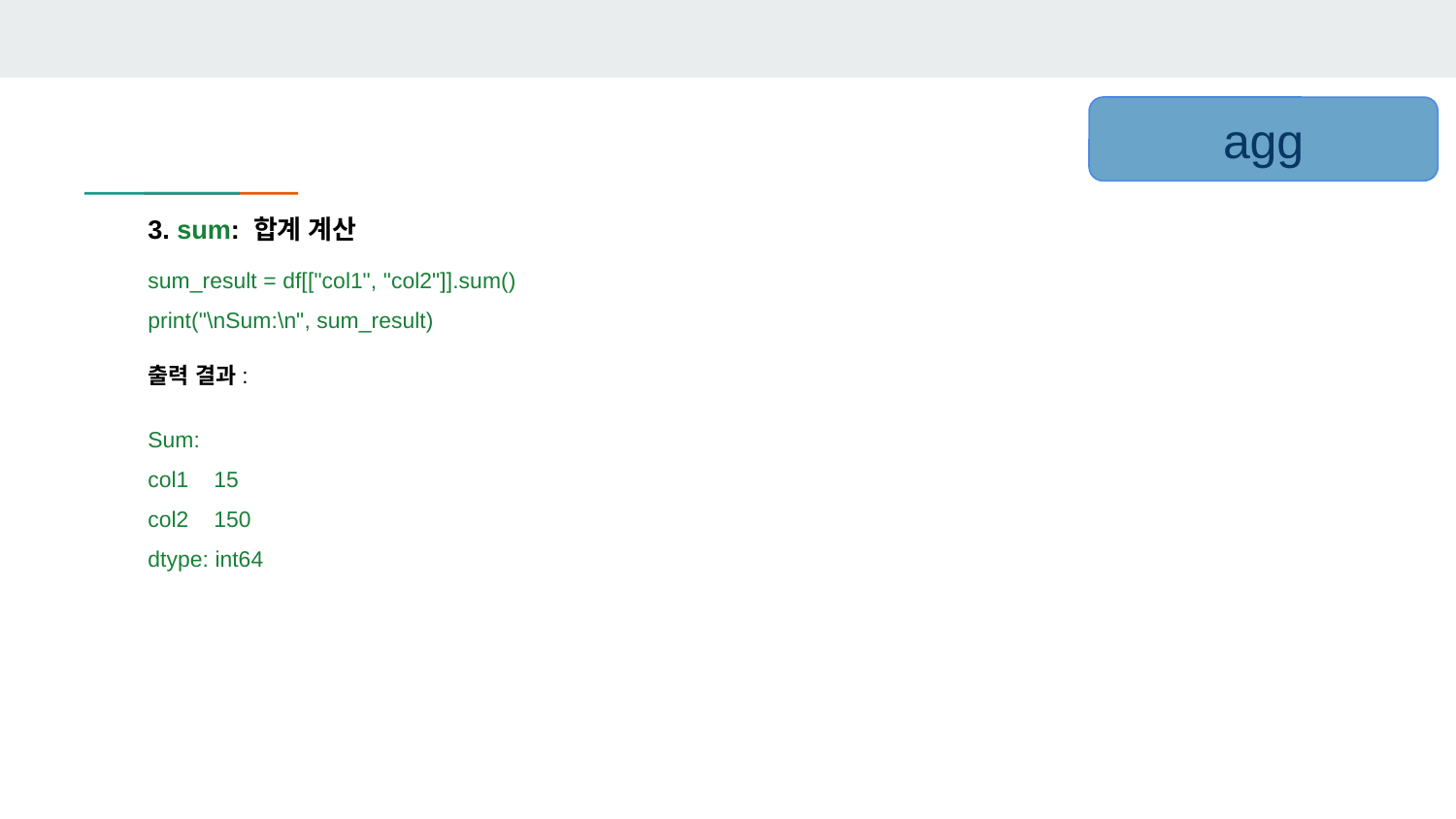

agg
3. sum: 합계 계산
sum_result = df[["col1", "col2"]].sum()
print("\nSum:\n", sum_result)
출력 결과:
Sum:
col1    15
col2    150
dtype: int64